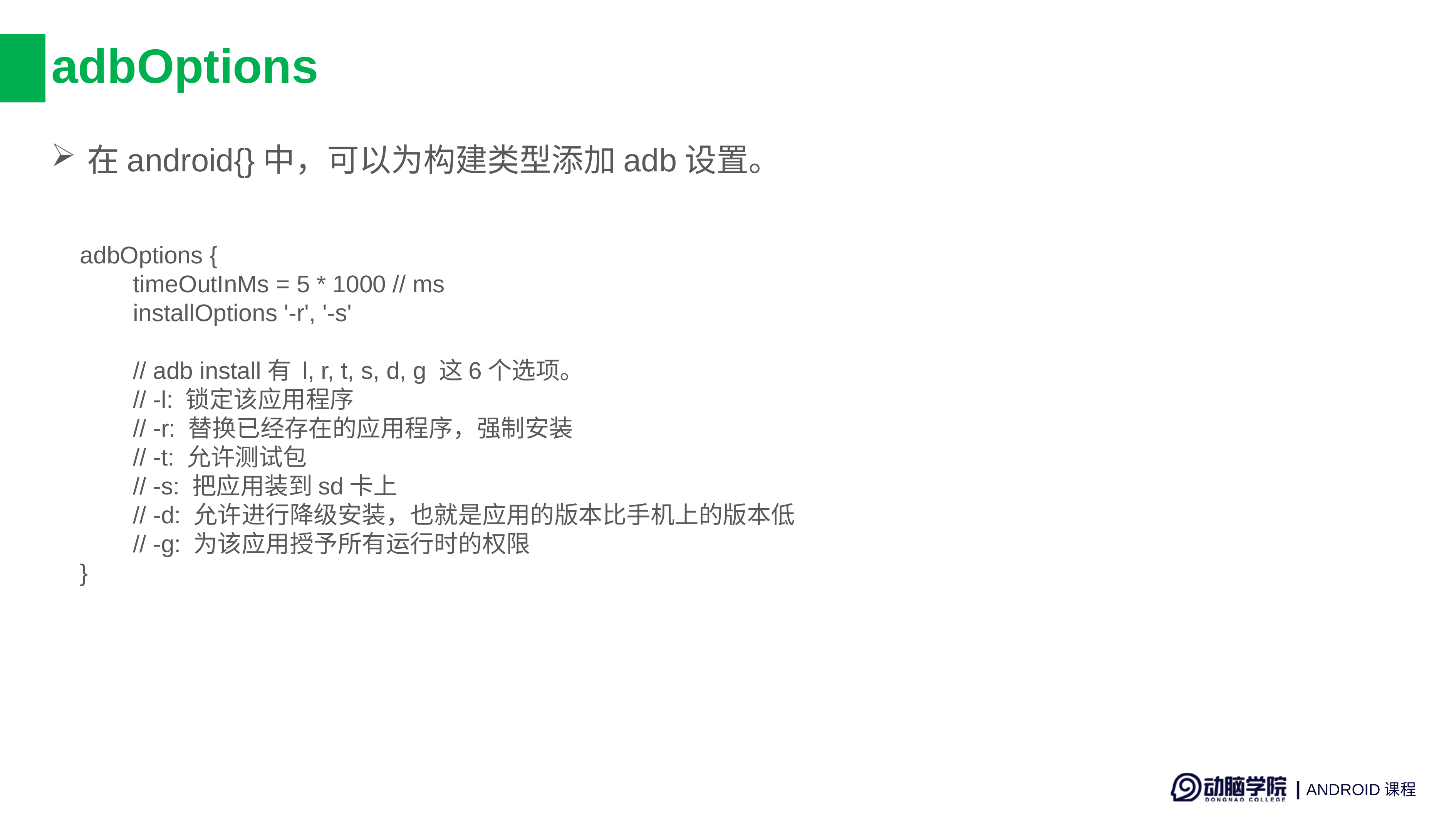

# adbOptions
在android{}中，可以为构建类型添加adb设置。

adbOptions {
        timeOutInMs = 5 * 1000 // ms
        installOptions '-r', '-s'

        // adb install有 l, r, t, s, d, g 这6个选项。
        // -l: 锁定该应用程序
        // -r: 替换已经存在的应用程序，强制安装
        // -t: 允许测试包
        // -s: 把应用装到sd卡上
        // -d: 允许进行降级安装，也就是应用的版本比手机上的版本低
        // -g: 为该应用授予所有运行时的权限
}